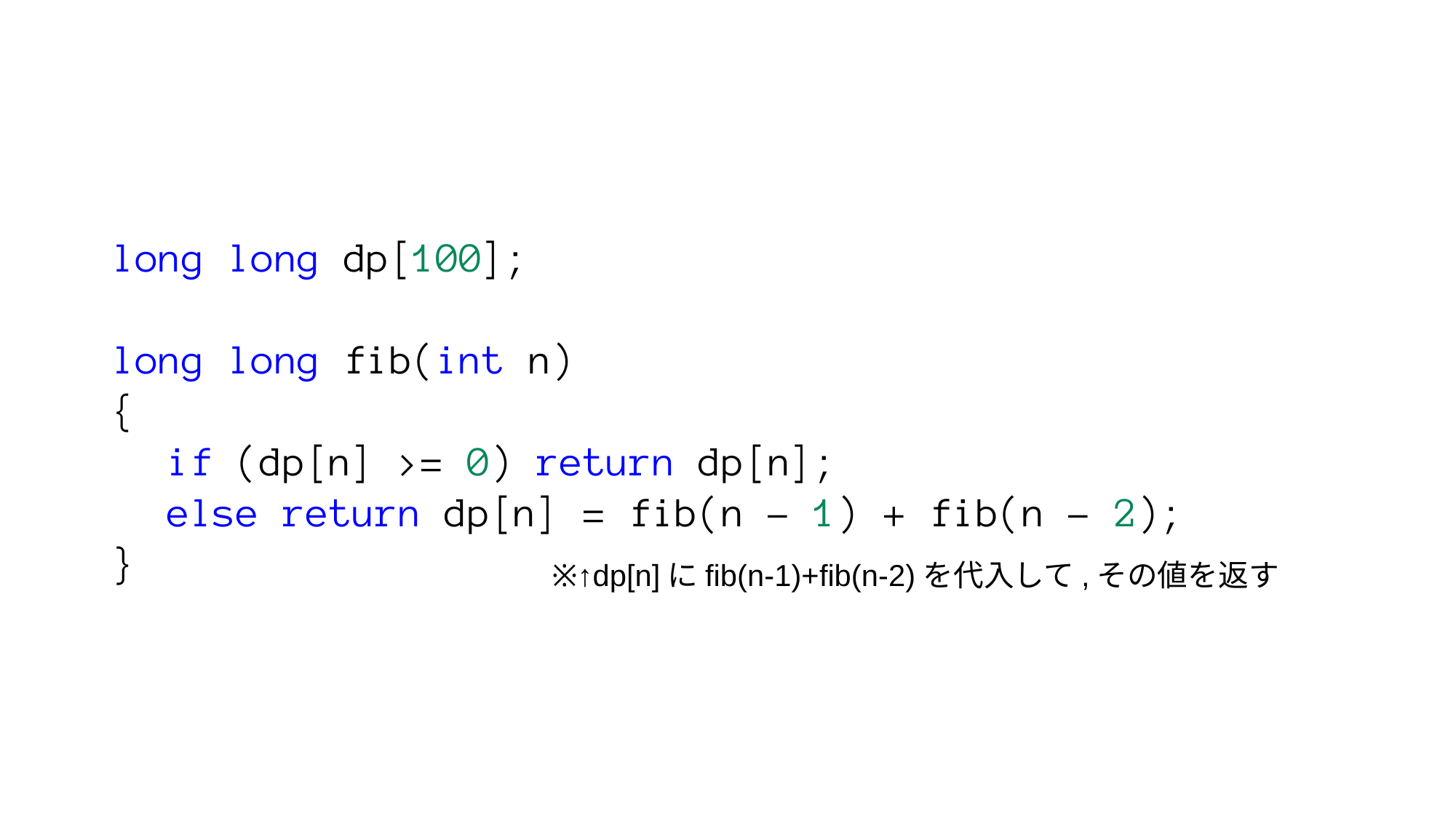

long long dp[100];
long long fib(int n)
{
if (dp[n] >= 0) return dp[n];
else return dp[n] = fib(n - 1) + fib(n - 2);
}
※↑dp[n]にfib(n-1)+fib(n-2)を代入して,その値を返す